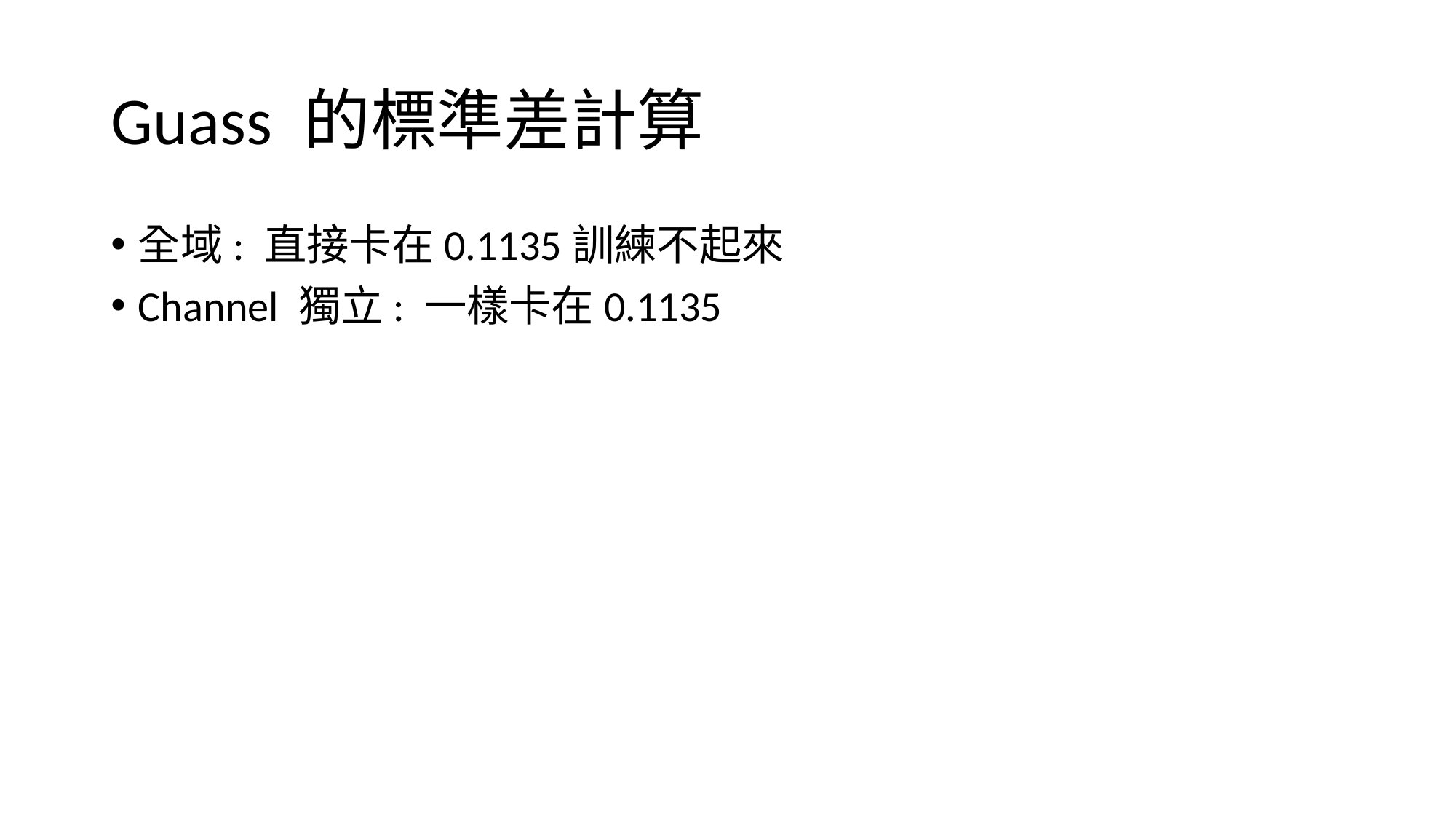

# Guass 的標準差計算
全域: 直接卡在0.1135訓練不起來
Channel 獨立: 一樣卡在0.1135